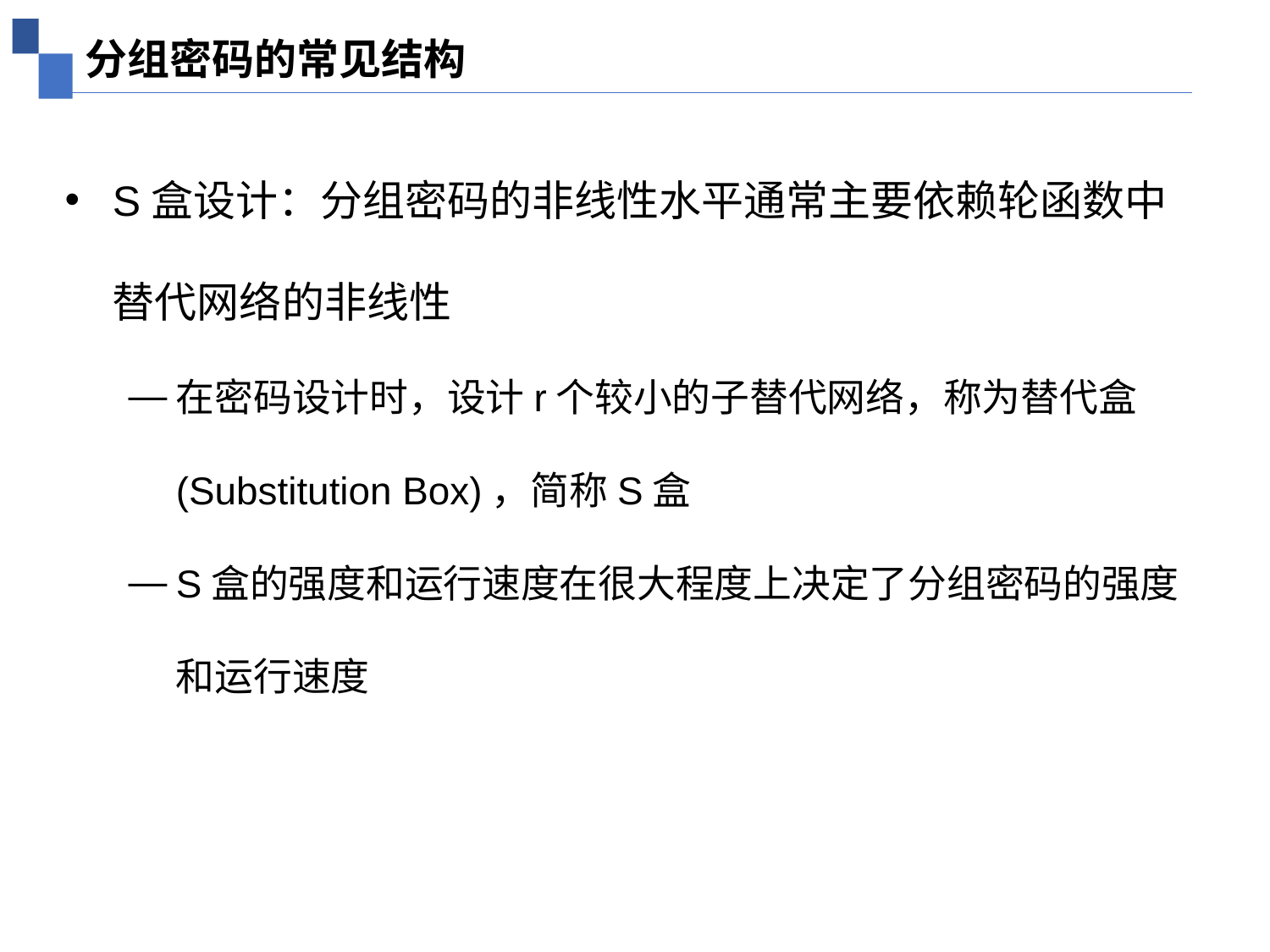

分组密码的常见结构
S盒设计：分组密码的非线性水平通常主要依赖轮函数中替代网络的非线性
在密码设计时，设计r个较小的子替代网络，称为替代盒(Substitution Box)，简称S盒
S盒的强度和运行速度在很大程度上决定了分组密码的强度和运行速度

10